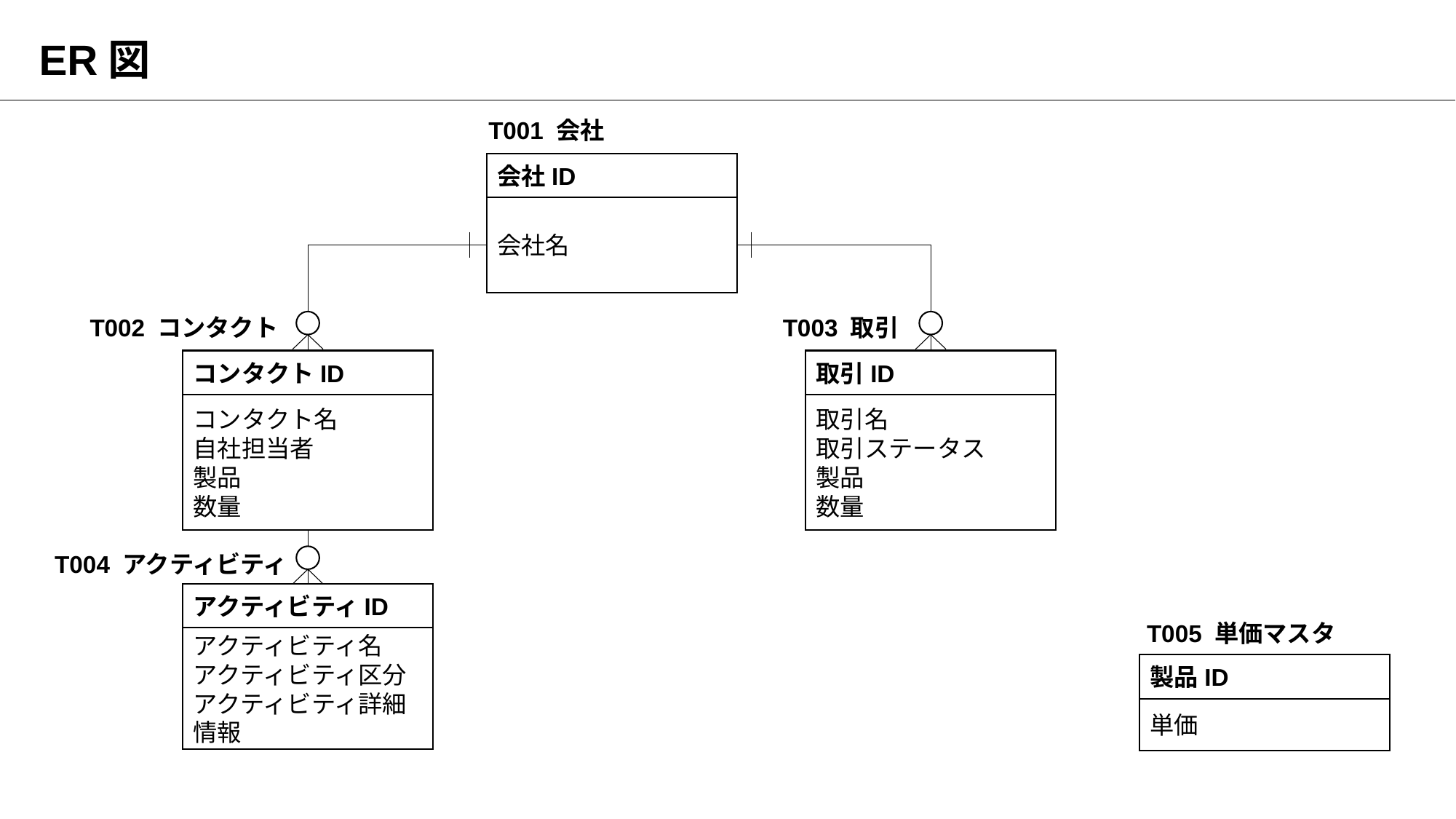

# ER図
T001 会社
会社ID
会社名
T002 コンタクト
T003 取引

コンタクトID
取引ID
取引名
取引ステータス
製品
数量
コンタクト名
自社担当者
製品
数量
T004 アクティビティ

アクティビティID
T005 単価マスタ
アクティビティ名
アクティビティ区分
アクティビティ詳細情報
製品ID
単価